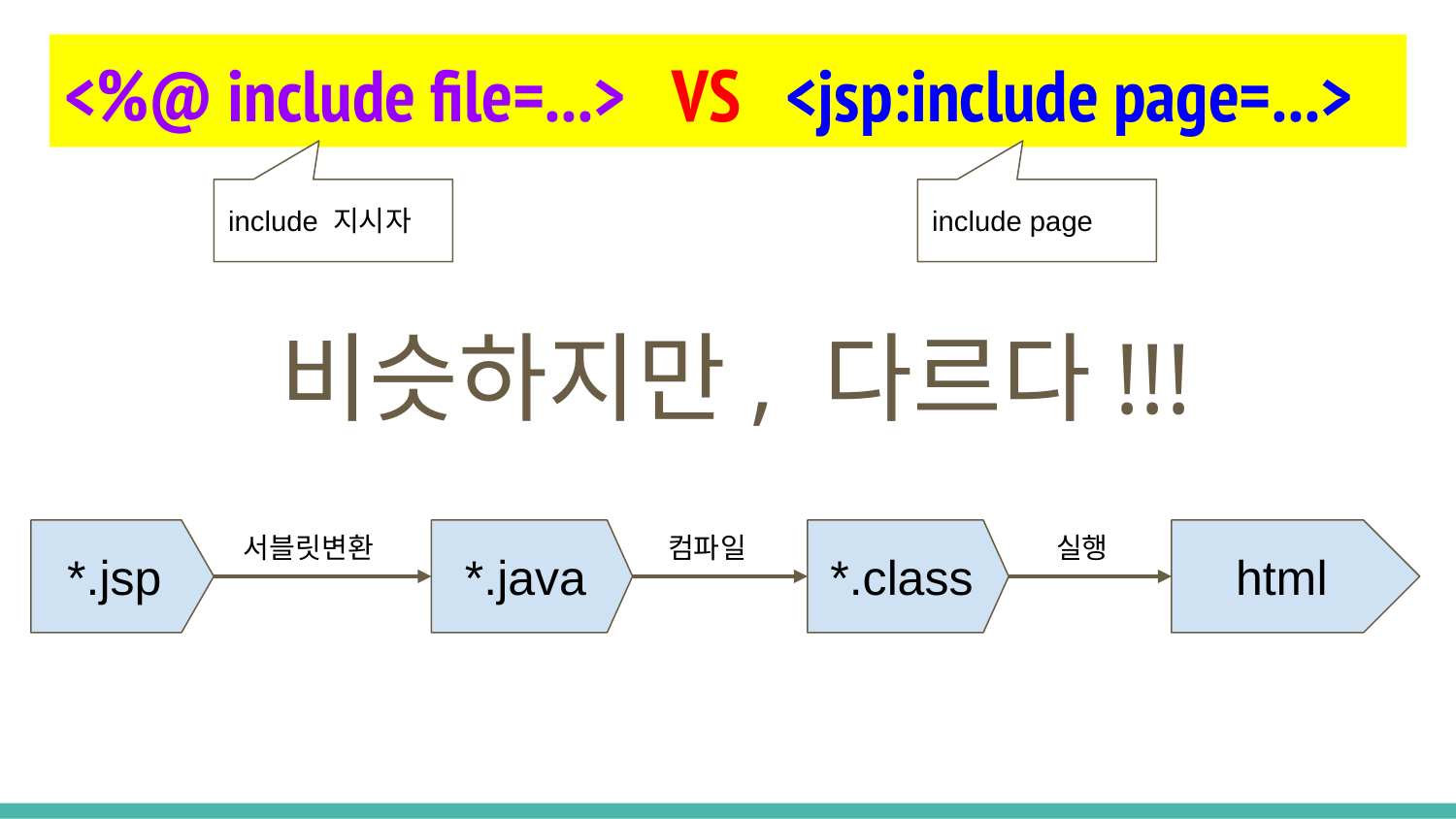

# <%@ include file=...>   VS   <jsp:include page=...>
include 지시자
include page
비슷하지만, 다르다!!!
서블릿변환
컴파일
실행
*.jsp
*.java
*.class
html